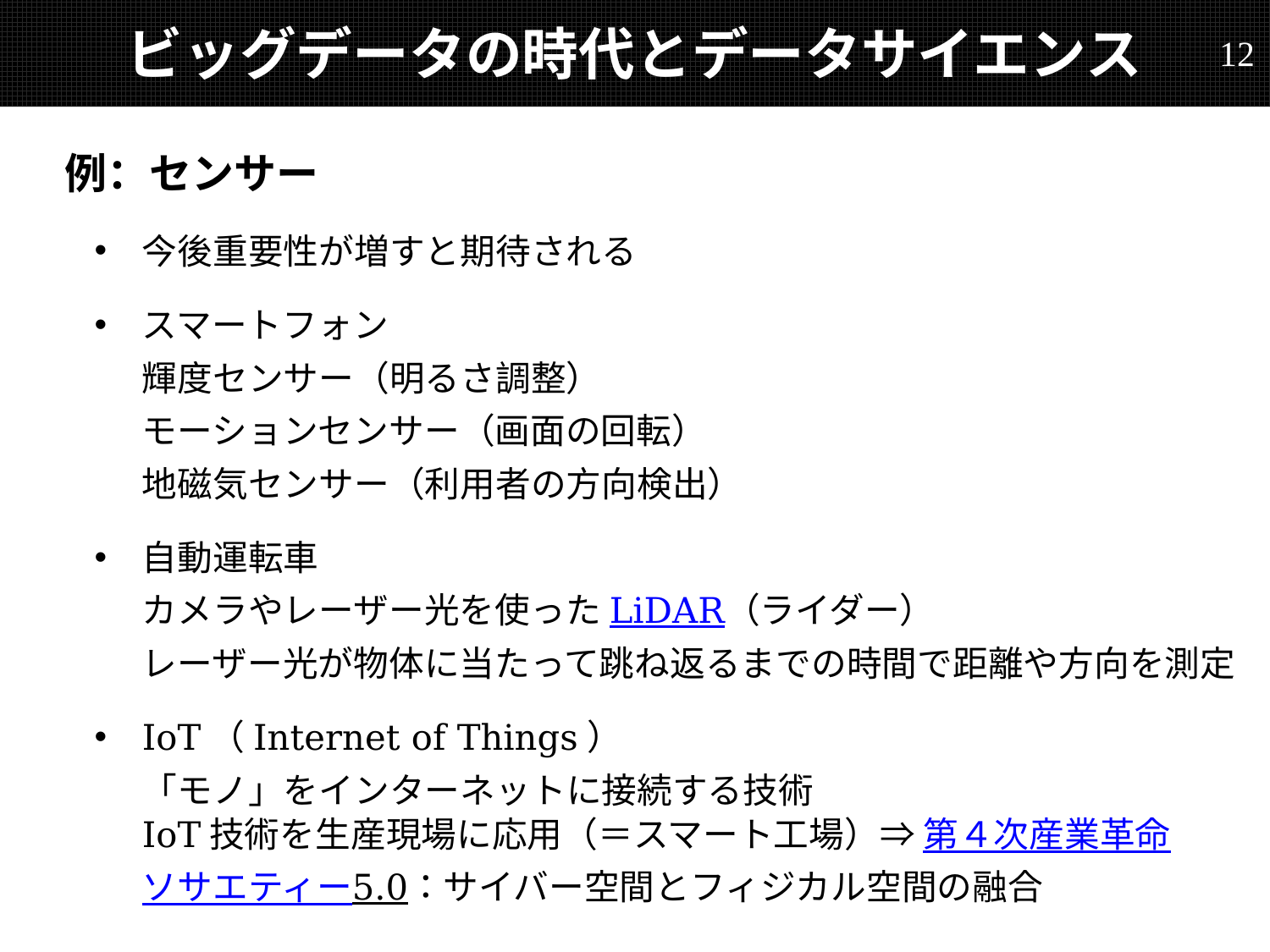

# ビッグデータの時代とデータサイエンス
12
例：センサー
今後重要性が増すと期待される
スマートフォン
輝度センサー（明るさ調整）
モーションセンサー（画面の回転）
地磁気センサー（利用者の方向検出）
自動運転車
カメラやレーザー光を使ったLiDAR（ライダー）
レーザー光が物体に当たって跳ね返るまでの時間で距離や方向を測定
IoT（Internet of Things）
「モノ」をインターネットに接続する技術
IoT技術を生産現場に応用（＝スマート工場）⇒ 第４次産業革命
ソサエティー5.0：サイバー空間とフィジカル空間の融合